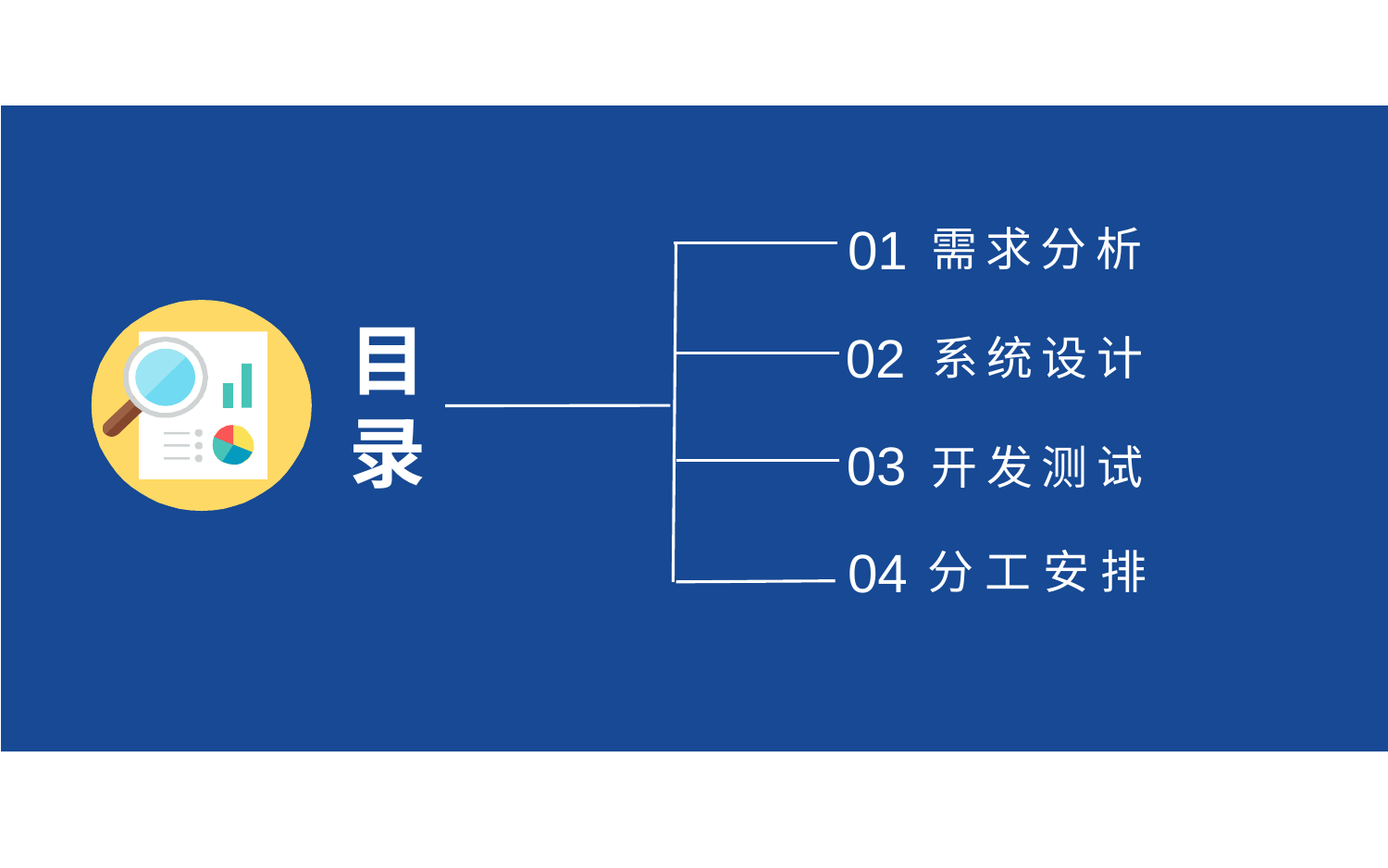

01
需求分析
02
系统设计
03
开发测试
04
分工安排

目录